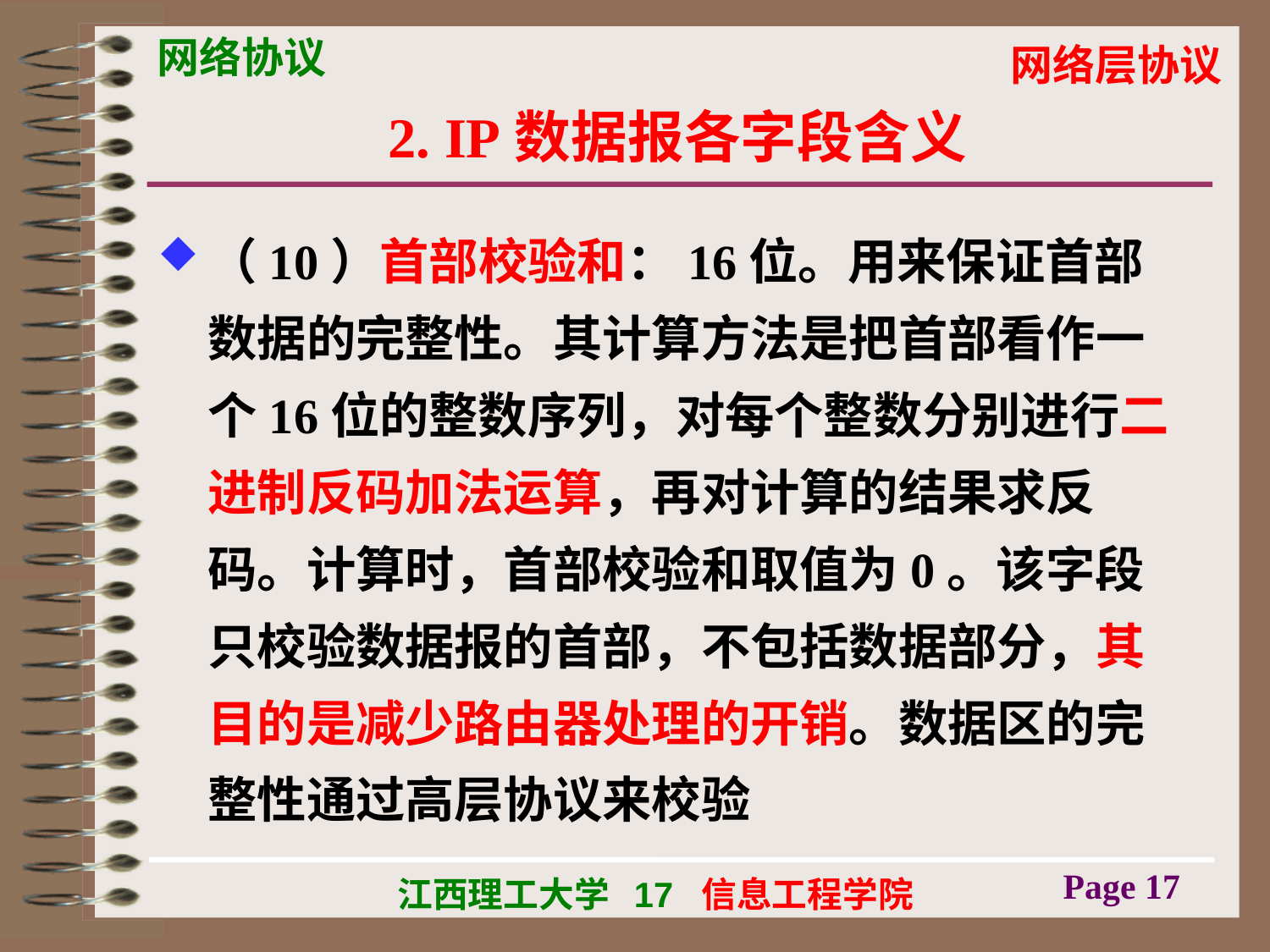

# 2. IP数据报各字段含义
（10）首部校验和：16位。用来保证首部数据的完整性。其计算方法是把首部看作一个16位的整数序列，对每个整数分别进行二进制反码加法运算，再对计算的结果求反码。计算时，首部校验和取值为0。该字段只校验数据报的首部，不包括数据部分，其目的是减少路由器处理的开销。数据区的完整性通过高层协议来校验
Page 17